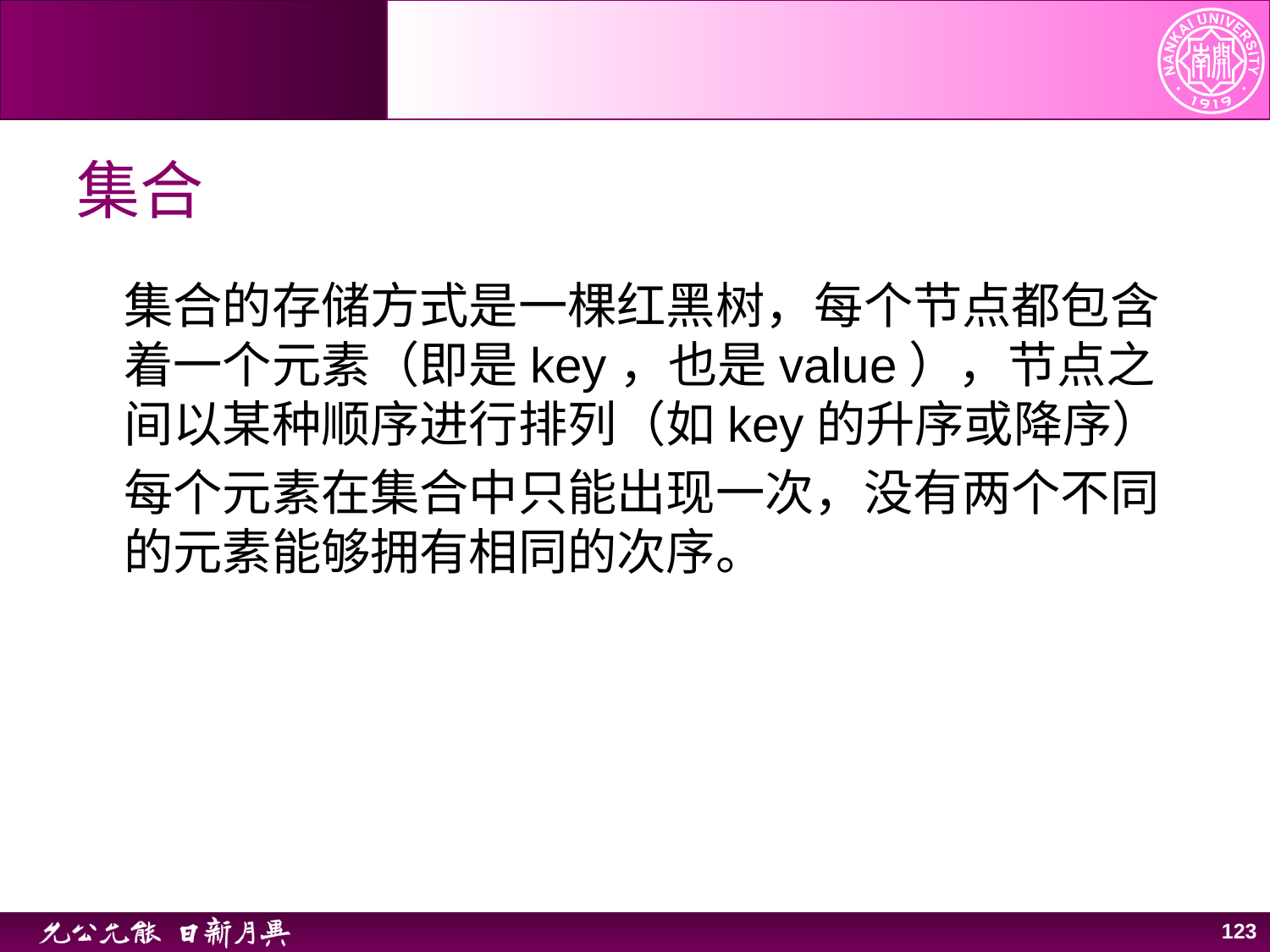

# 集合
集合的存储方式是一棵红黑树，每个节点都包含着一个元素（即是key，也是value），节点之间以某种顺序进行排列（如key的升序或降序）
每个元素在集合中只能出现一次，没有两个不同的元素能够拥有相同的次序。
123